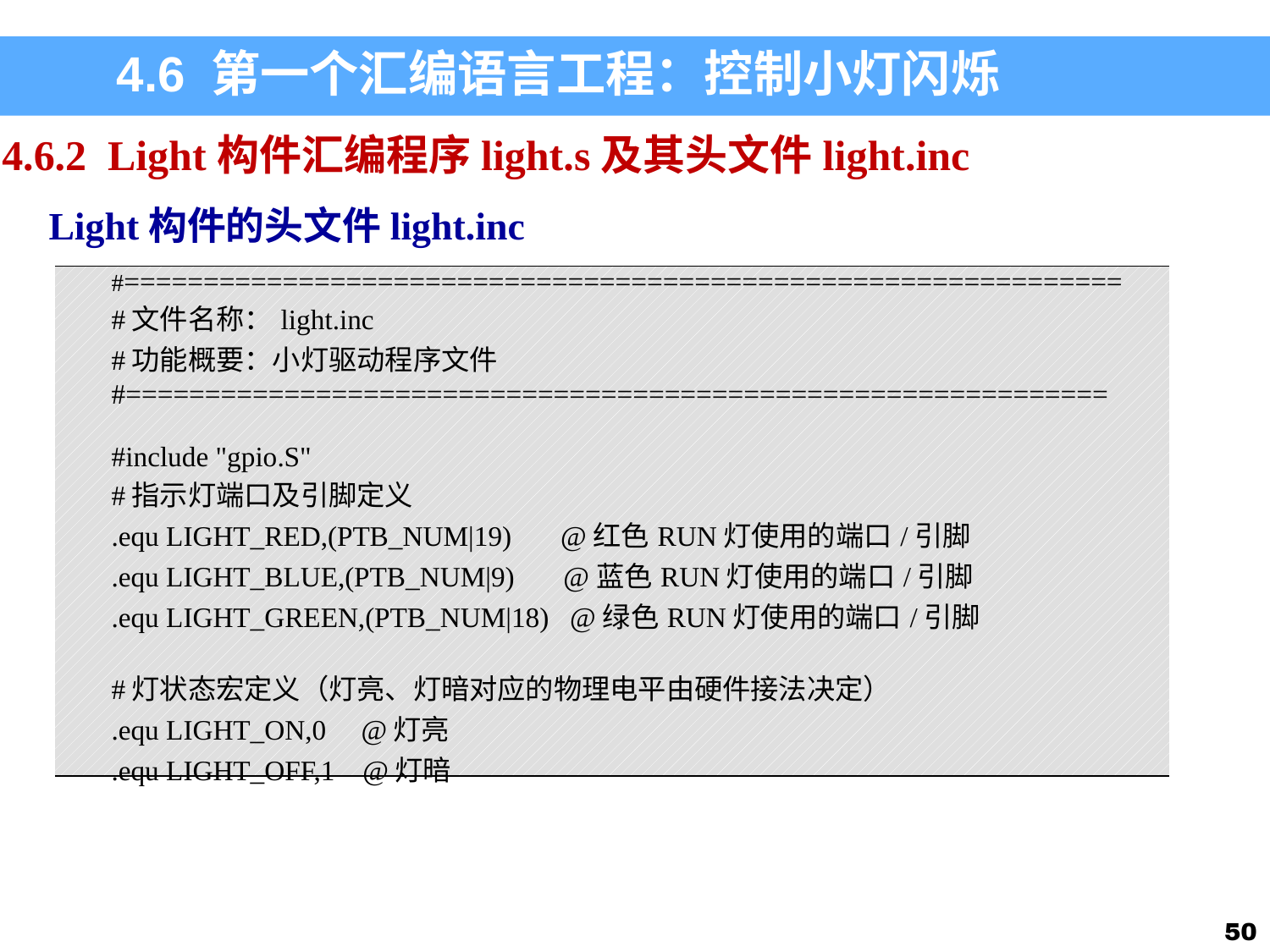

4.6 第一个汇编语言工程：控制小灯闪烁
4.6.2  Light构件汇编程序light.s及其头文件light.inc
Light构件的头文件light.inc
| #=============================================================== #文件名称：light.inc #功能概要：小灯驱动程序文件 #==============================================================   #include "gpio.S" #指示灯端口及引脚定义 .equ LIGHT\_RED,(PTB\_NUM|19) @红色RUN灯使用的端口/引脚 .equ LIGHT\_BLUE,(PTB\_NUM|9) @蓝色RUN灯使用的端口/引脚 .equ LIGHT\_GREEN,(PTB\_NUM|18) @绿色RUN灯使用的端口/引脚   #灯状态宏定义（灯亮、灯暗对应的物理电平由硬件接法决定） .equ LIGHT\_ON,0 @灯亮 .equ LIGHT\_OFF,1 @灯暗 |
| --- |
50